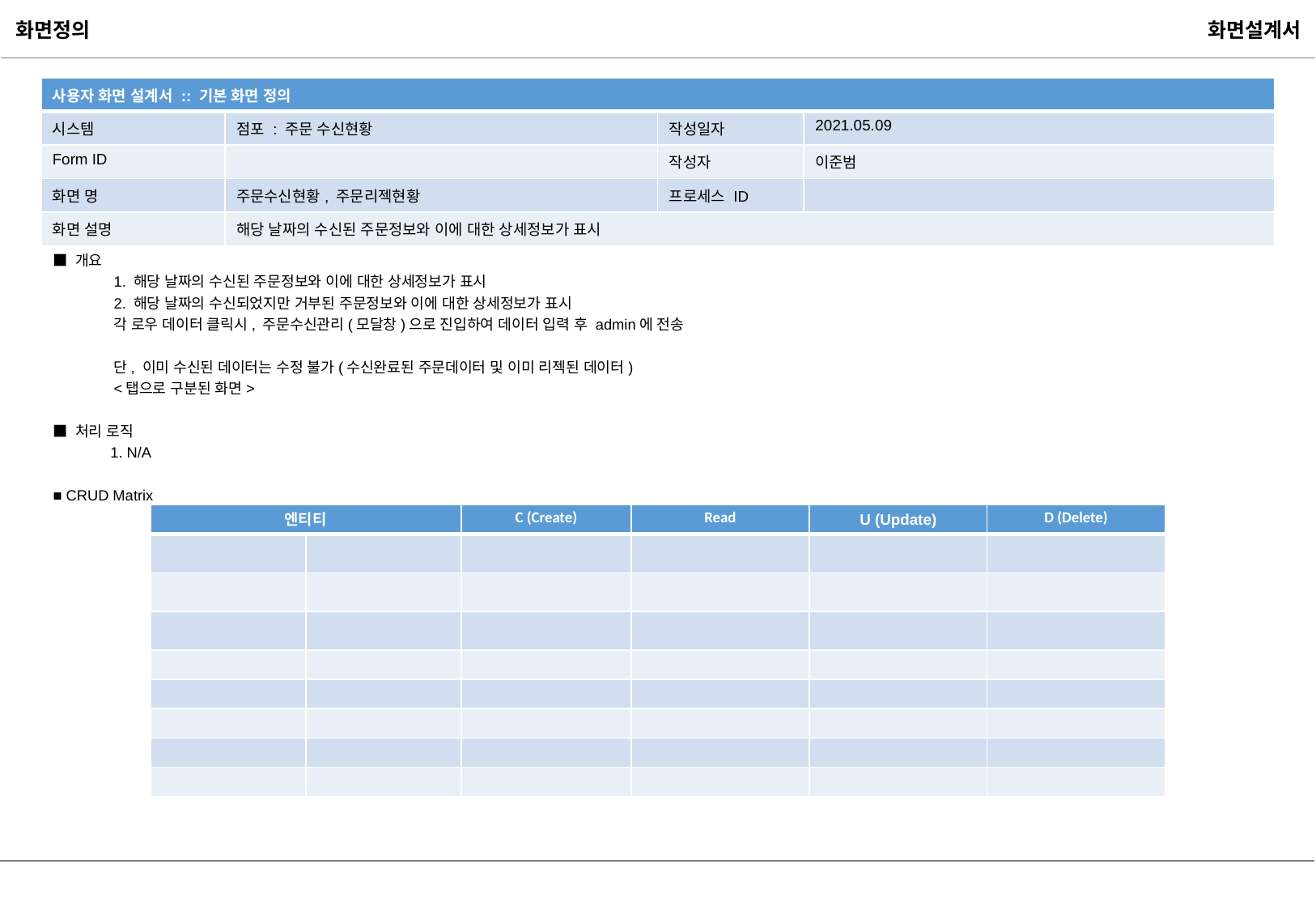

| 사용자 화면 설계서 :: 기본 화면 정의 |  |  |  |
| --- | --- | --- | --- |
| 시스템 | 점포 : 주문 수신현황 | 작성일자 | 2021.05.09 |
| Form ID |  | 작성자 | 이준범 |
| 화면 명 | 주문수신현황, 주문리젝현황 | 프로세스 ID |  |
| 화면 설명 | 해당 날짜의 수신된 주문정보와 이에 대한 상세정보가 표시 |  |  |
■ 개요
1. 해당 날짜의 수신된 주문정보와 이에 대한 상세정보가 표시
2. 해당 날짜의 수신되었지만 거부된 주문정보와 이에 대한 상세정보가 표시
각 로우 데이터 클릭시, 주문수신관리(모달창)으로 진입하여 데이터 입력 후 admin에 전송

단, 이미 수신된 데이터는 수정 불가(수신완료된 주문데이터 및 이미 리젝된 데이터)
<탭으로 구분된 화면>

■ 처리 로직
1. N/A

■ CRUD Matrix
| 엔티티 |  | C (Create) | Read | U (Update) | D (Delete) |
| --- | --- | --- | --- | --- | --- |
|  |  |  |  |  |  |
|  |  |  |  |  |  |
|  |  |  |  |  |  |
|  |  |  |  |  |  |
|  |  |  |  |  |  |
|  |  |  |  |  |  |
|  |  |  |  |  |  |
|  |  |  |  |  |  |